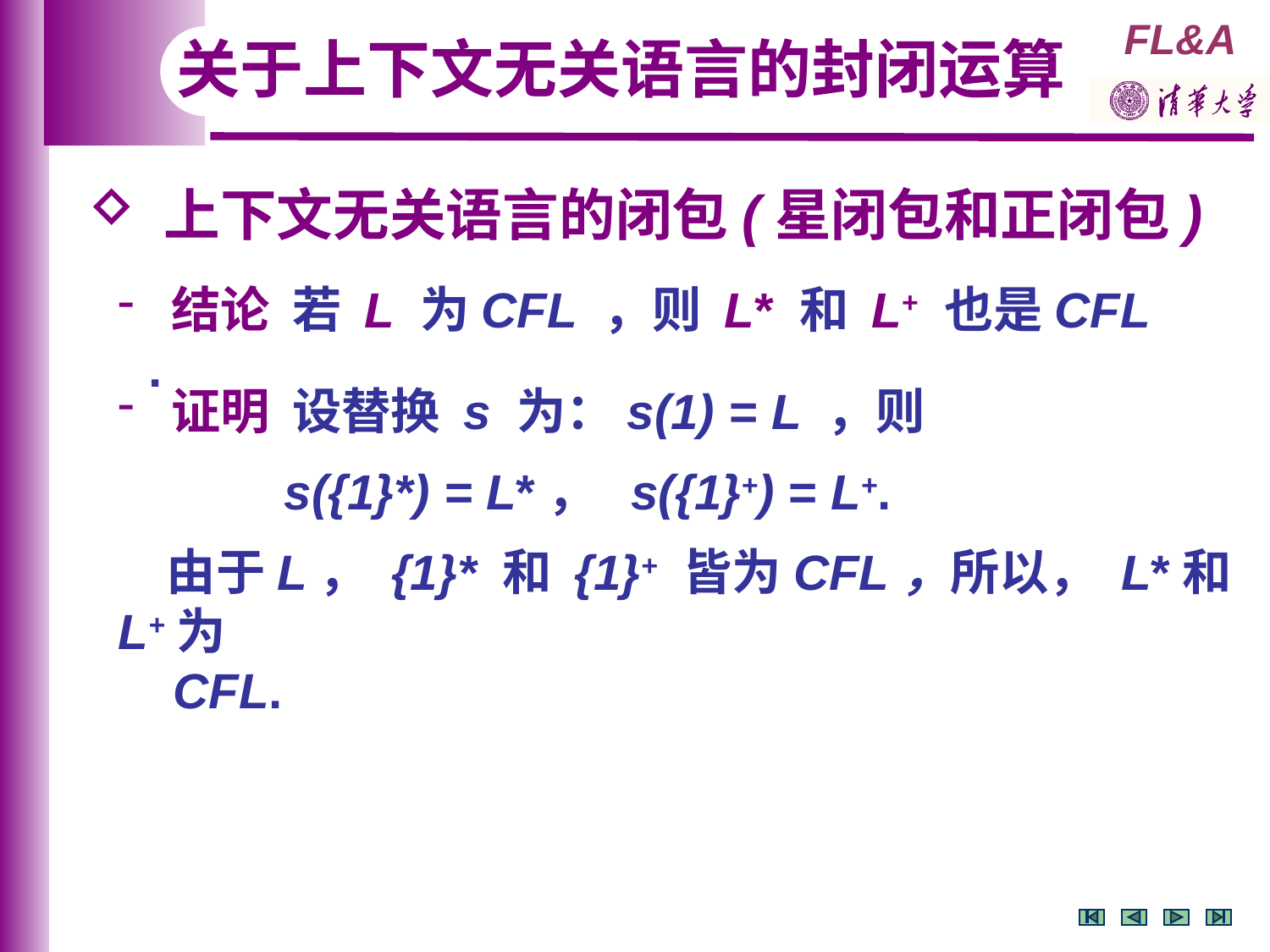

关于上下文无关语言的封闭运算
 上下文无关语言的闭包(星闭包和正闭包)
 结论  若 L 为CFL ，则 L* 和 L+ 也是CFL .
 证明  设替换 s 为：s(1) = L ，则

              s({1}*) = L*，  s({1}+) = L+.

    由于L， {1}* 和 {1}+ 皆为CFL，所以， L*和 L+为
    CFL.